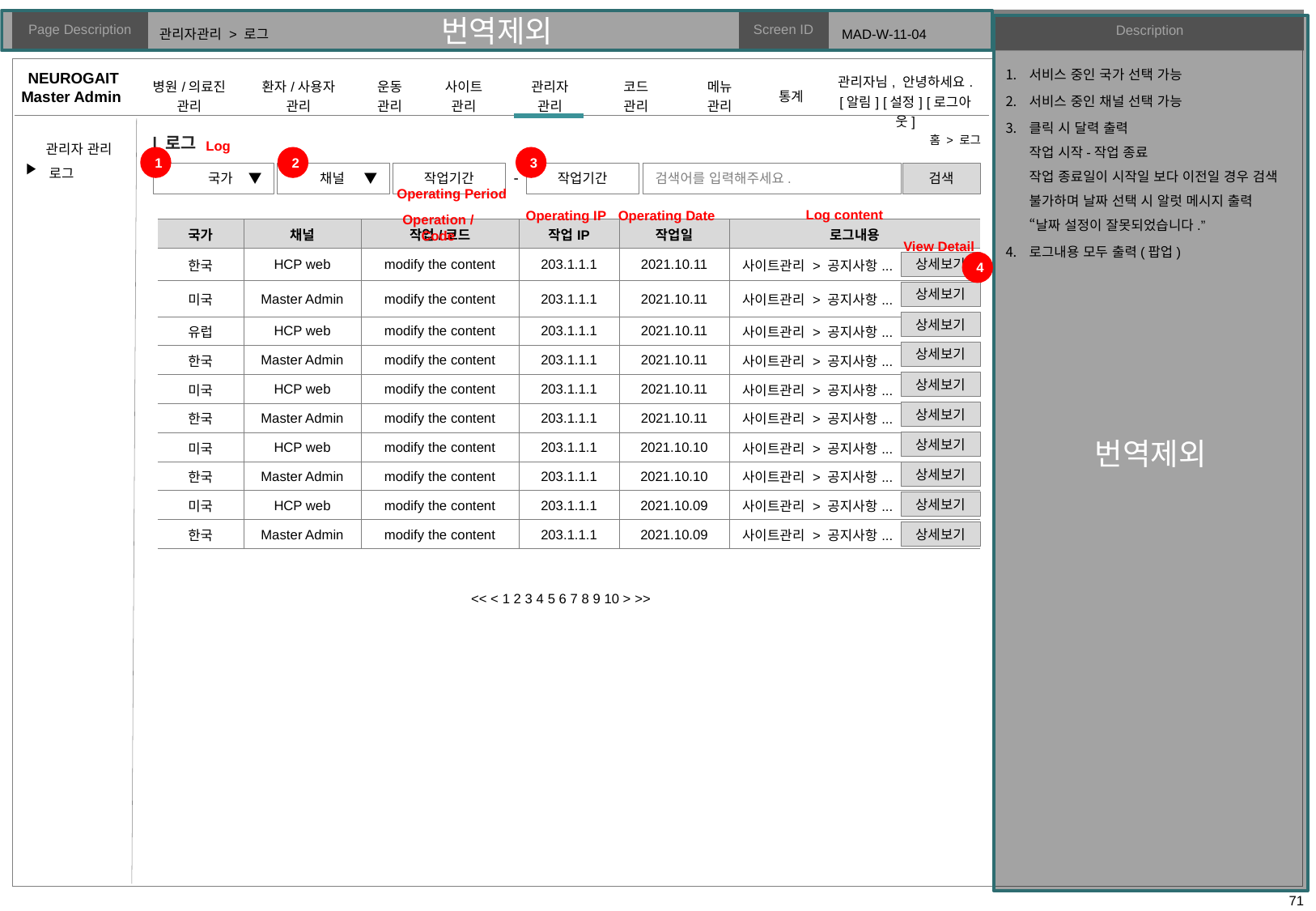

# 관리자관리 > 로그
MAD-W-11-04
서비스 중인 국가 선택 가능
서비스 중인 채널 선택 가능
클릭 시 달력 출력
작업 시작-작업 종료
작업 종료일이 시작일 보다 이전일 경우 검색 불가하며 날짜 선택 시 알럿 메시지 출력
“날짜 설정이 잘못되었습니다.”
로그내용 모두 출력(팝업)

| 로그
홈 > 로그
Log
1
2
3
▶
-
국가    ▼
채널     ▼
작업기간
작업기간
검색어를 입력해주세요.
검색
Operating Period
Log content
Operating IP
Operating Date
Operation / Code
| 국가 | 채널 | 작업/코드 | 작업IP | 작업일 | 로그내용 |
| --- | --- | --- | --- | --- | --- |
| 한국 | HCP web | modify the content | 203.1.1.1 | 2021.10.11 | 사이트관리 > 공지사항... |
| 미국 | Master Admin | modify the content | 203.1.1.1 | 2021.10.11 | 사이트관리 > 공지사항... |
| 유럽 | HCP web | modify the content | 203.1.1.1 | 2021.10.11 | 사이트관리 > 공지사항... |
| 한국 | Master Admin | modify the content | 203.1.1.1 | 2021.10.11 | 사이트관리 > 공지사항... |
| 미국 | HCP web | modify the content | 203.1.1.1 | 2021.10.11 | 사이트관리 > 공지사항... |
| 한국 | Master Admin | modify the content | 203.1.1.1 | 2021.10.11 | 사이트관리 > 공지사항... |
| 미국 | HCP web | modify the content | 203.1.1.1 | 2021.10.10 | 사이트관리 > 공지사항... |
| 한국 | Master Admin | modify the content | 203.1.1.1 | 2021.10.10 | 사이트관리 > 공지사항... |
| 미국 | HCP web | modify the content | 203.1.1.1 | 2021.10.09 | 사이트관리 > 공지사항... |
| 한국 | Master Admin | modify the content | 203.1.1.1 | 2021.10.09 | 사이트관리 > 공지사항... |
View Detail
상세보기
4
상세보기
상세보기
상세보기
상세보기
상세보기
상세보기
상세보기
상세보기
상세보기
<< < 1 2 3 4 5 6 7 8 9 10 > >>